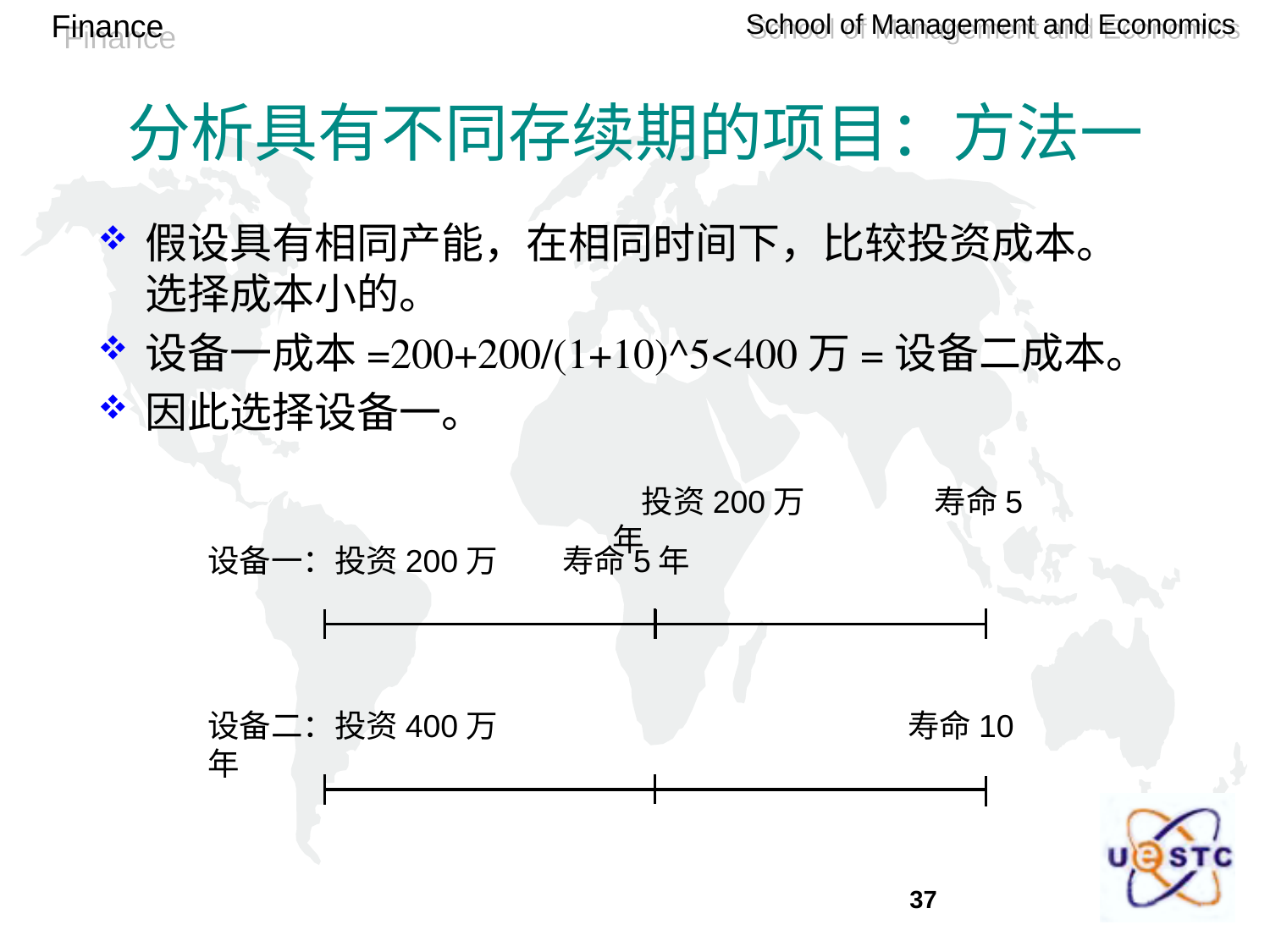

# 分析具有不同存续期的项目：方法一
假设具有相同产能，在相同时间下，比较投资成本。选择成本小的。
设备一成本=200+200/(1+10)^5<400万=设备二成本。
因此选择设备一。
   投资200万                  寿命5年
设备一：投资200万         寿命5年
设备二：投资400万                                                         寿命10年